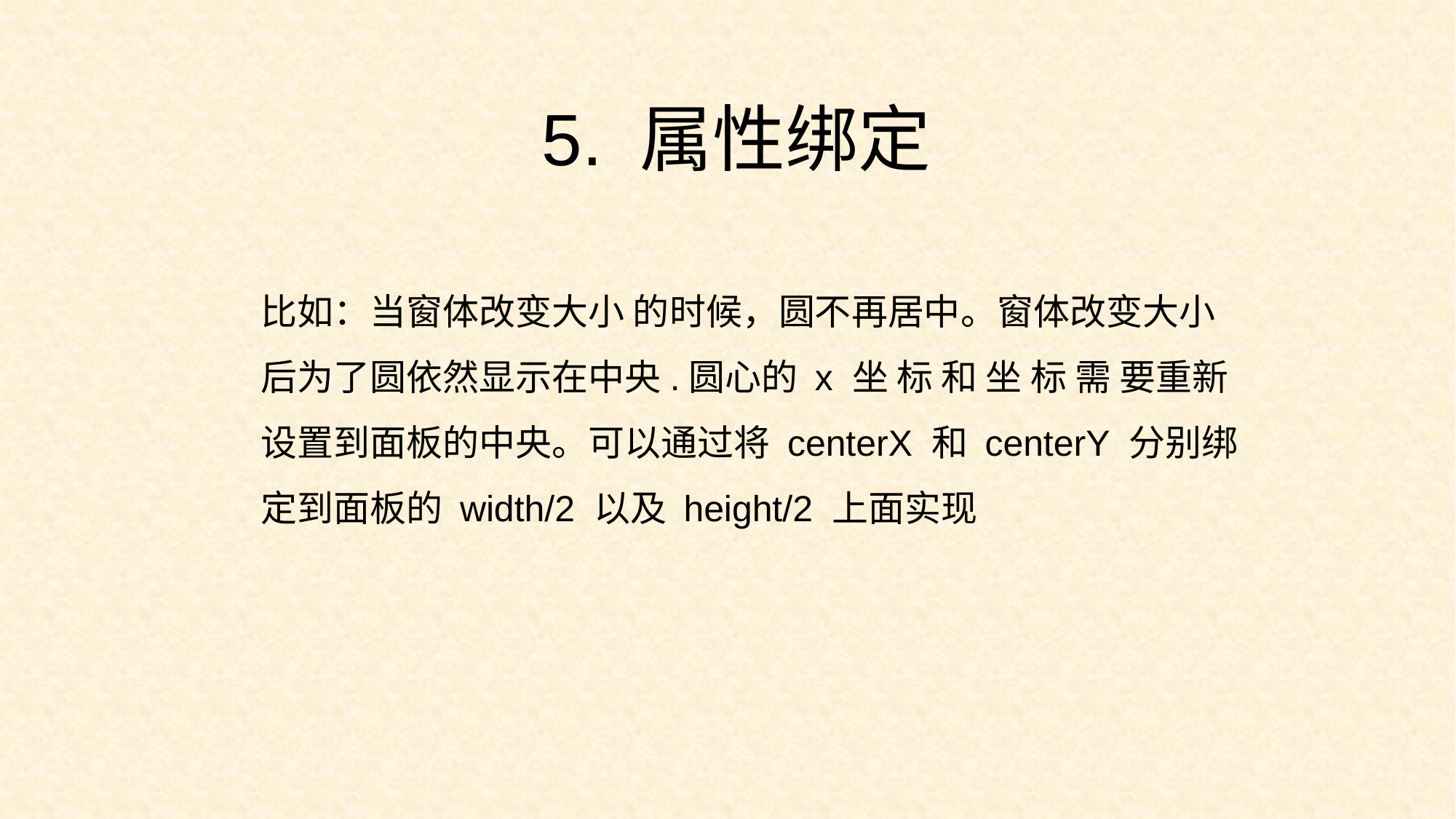

5. 属性绑定
比如：当窗体改变大小 的时候，圆不再居中。窗体改变大小后为了圆依然显示在中央.圆心的 x 坐 标 和 坐 标 需 要重新设置到面板的中央。可以通过将 centerX 和 centerY 分别绑定到面板的 width/2 以及 height/2 上面实现